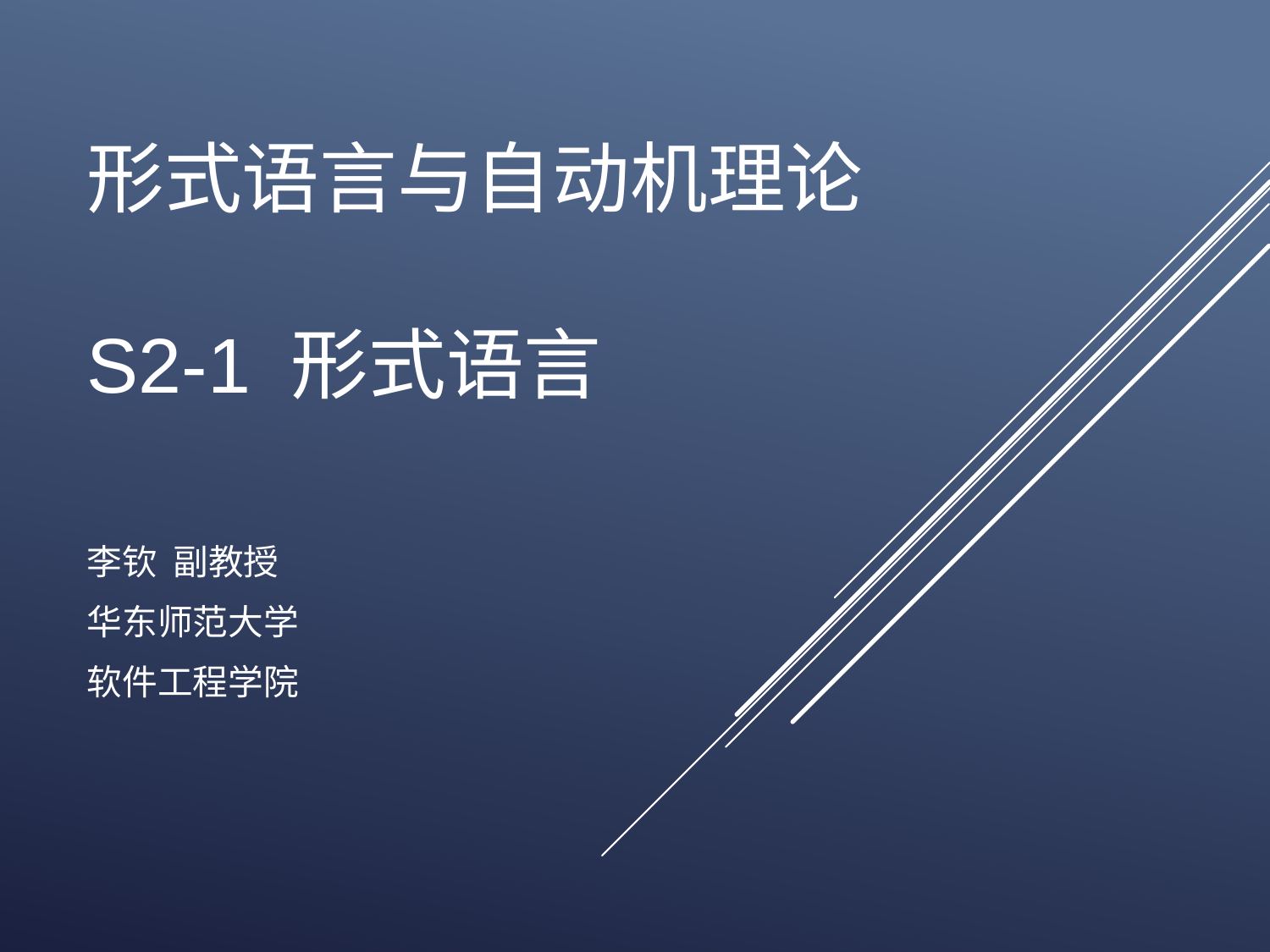

# 形式语言与自动机理论 S2-1 形式语言
李钦  副教授
华东师范大学
软件工程学院